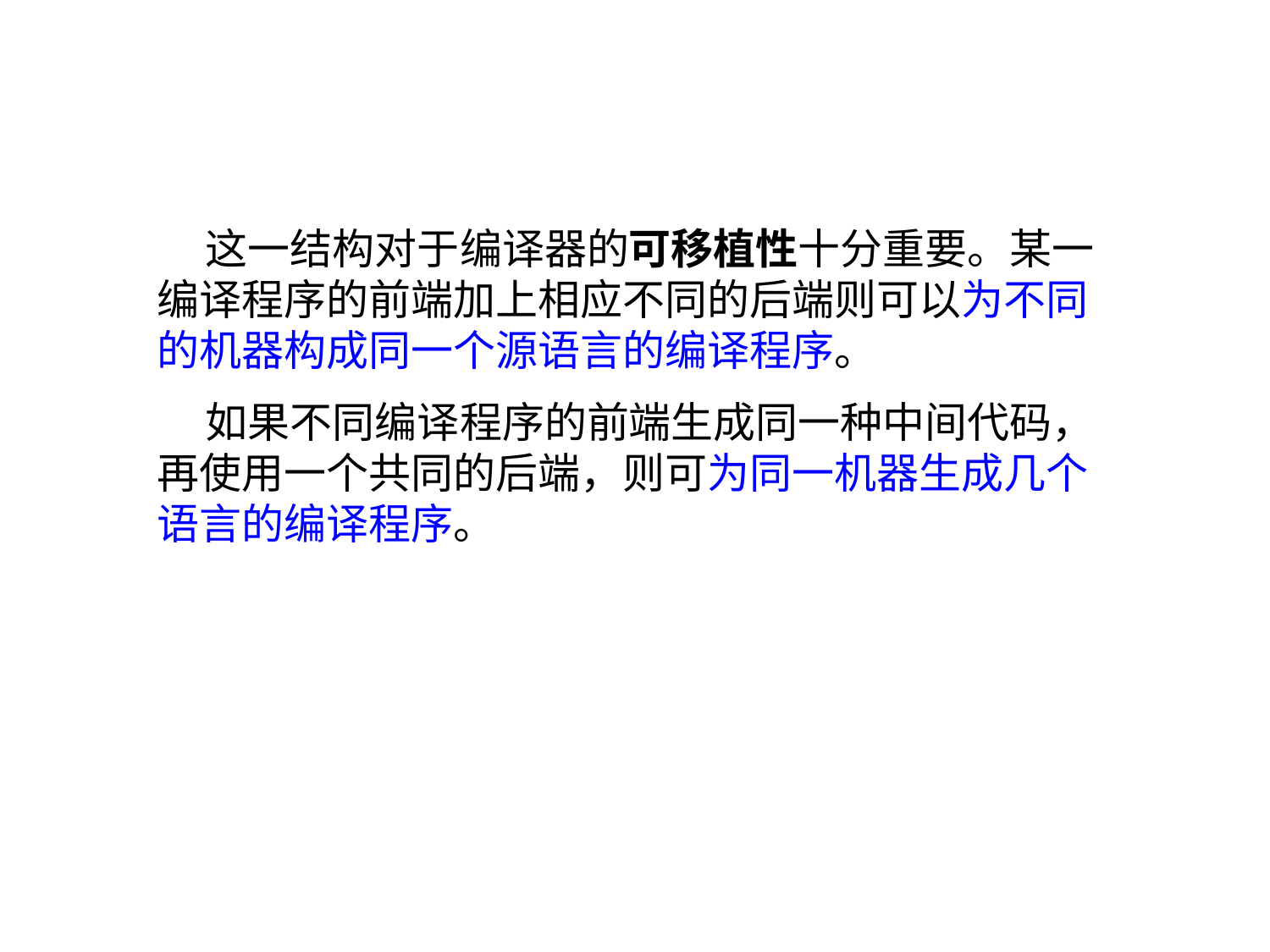

这一结构对于编译器的可移植性十分重要。某一编译程序的前端加上相应不同的后端则可以为不同的机器构成同一个源语言的编译程序。
    如果不同编译程序的前端生成同一种中间代码，再使用一个共同的后端，则可为同一机器生成几个语言的编译程序。